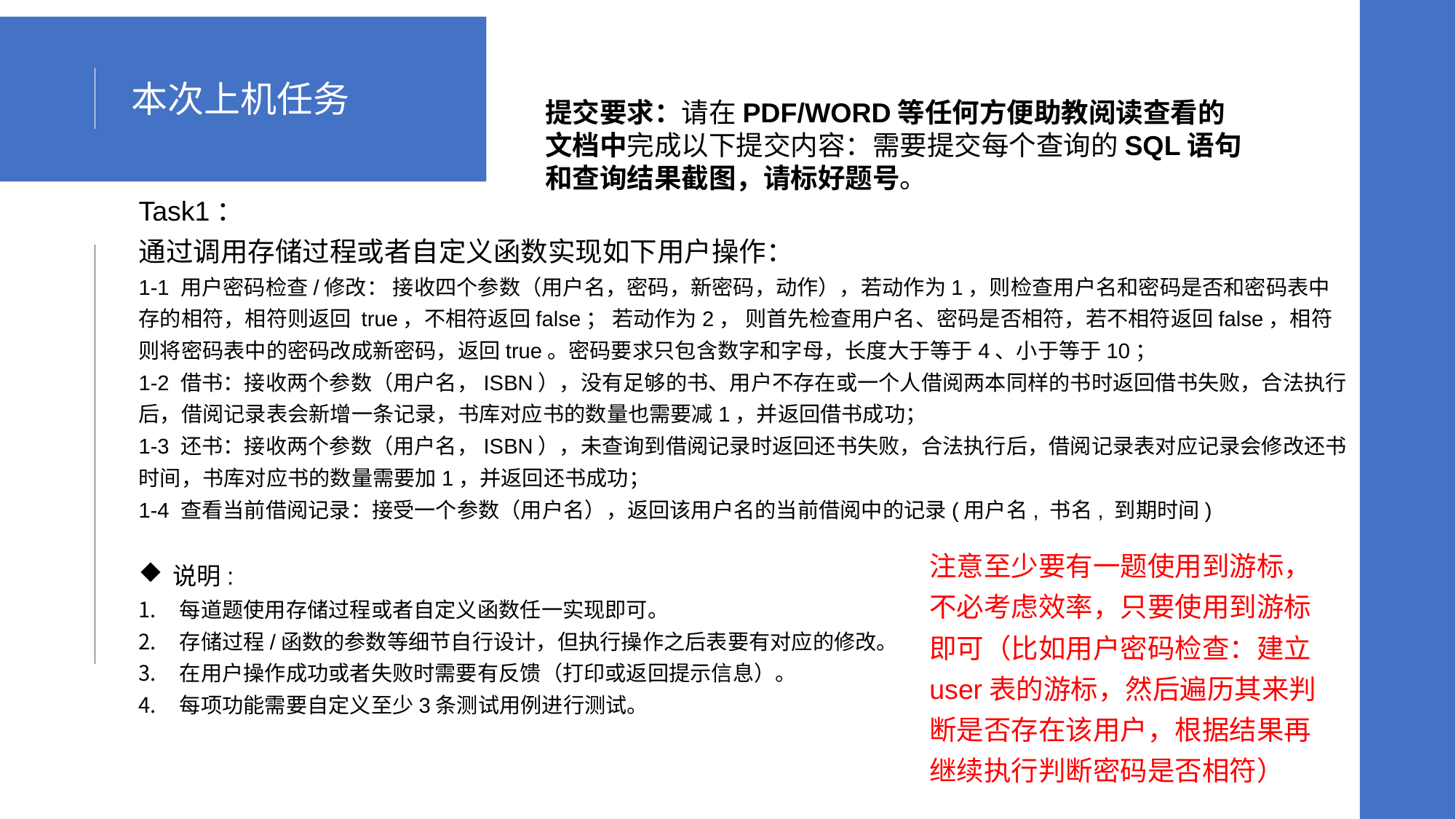

提交要求：请在PDF/WORD等任何方便助教阅读查看的文档中完成以下提交内容：需要提交每个查询的SQL语句和查询结果截图，请标好题号。
 本次上机任务
Task1：
通过调用存储过程或者自定义函数实现如下用户操作：
1-1 用户密码检查/修改： 接收四个参数（用户名，密码，新密码，动作），若动作为1，则检查用户名和密码是否和密码表中存的相符，相符则返回 true，不相符返回false； 若动作为2， 则首先检查用户名、密码是否相符，若不相符返回false，相符则将密码表中的密码改成新密码，返回true。密码要求只包含数字和字母，长度大于等于4、小于等于10；
1-2 借书：接收两个参数（用户名，ISBN），没有足够的书、用户不存在或一个人借阅两本同样的书时返回借书失败，合法执行后，借阅记录表会新增一条记录，书库对应书的数量也需要减1，并返回借书成功；
1-3 还书：接收两个参数（用户名，ISBN），未查询到借阅记录时返回还书失败，合法执行后，借阅记录表对应记录会修改还书时间，书库对应书的数量需要加1，并返回还书成功；
1-4 查看当前借阅记录：接受一个参数（用户名），返回该用户名的当前借阅中的记录(用户名, 书名, 到期时间)

说明:
每道题使用存储过程或者自定义函数任一实现即可。
存储过程/函数的参数等细节自行设计，但执行操作之后表要有对应的修改。
在用户操作成功或者失败时需要有反馈（打印或返回提示信息）。
每项功能需要自定义至少3条测试用例进行测试。
注意至少要有一题使用到游标，不必考虑效率，只要使用到游标即可（比如用户密码检查：建立user表的游标，然后遍历其来判断是否存在该用户，根据结果再继续执行判断密码是否相符）